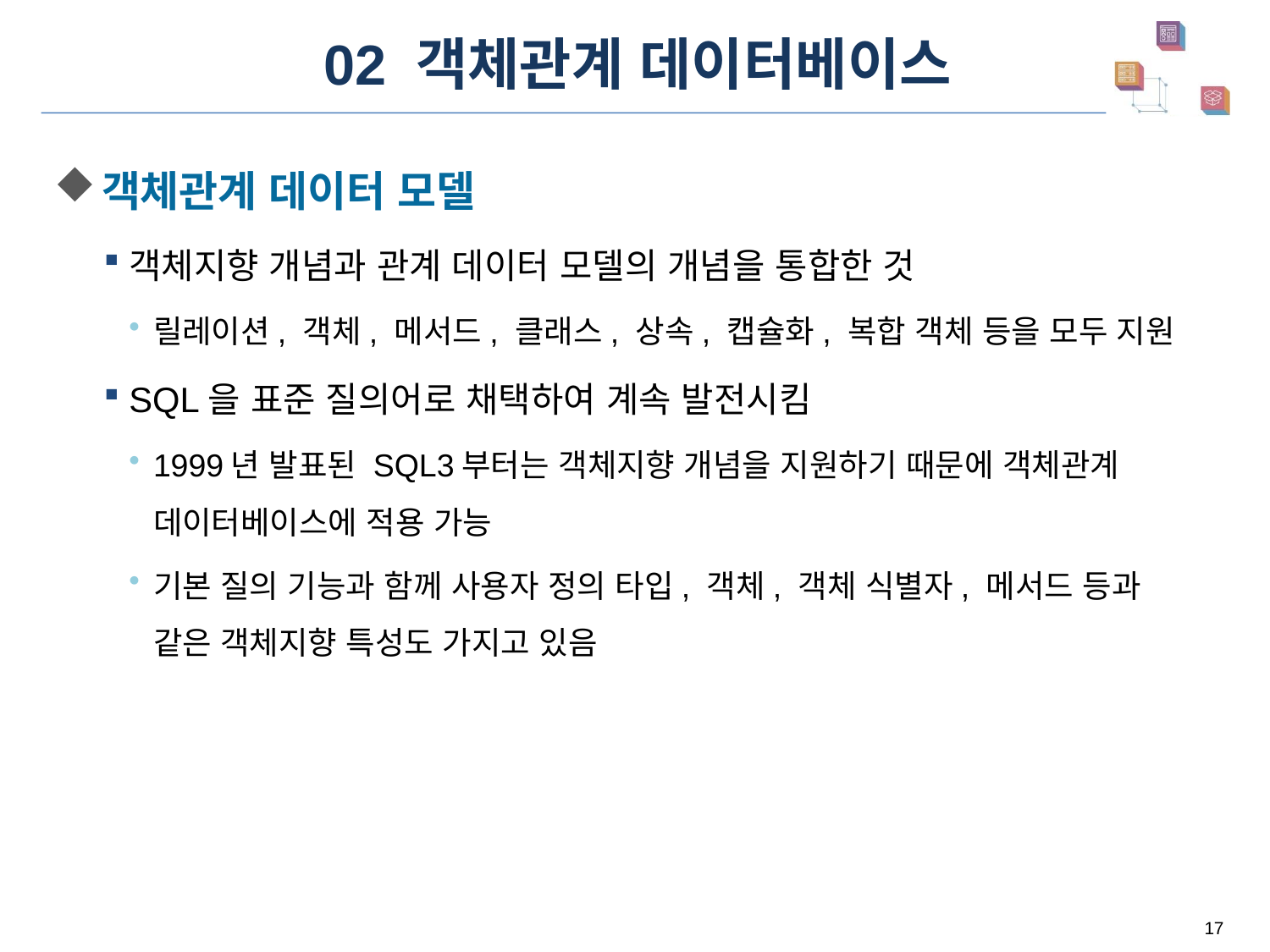

# 02 객체관계 데이터베이스
객체관계 데이터 모델
객체지향 개념과 관계 데이터 모델의 개념을 통합한 것
릴레이션, 객체, 메서드, 클래스, 상속, 캡슐화, 복합 객체 등을 모두 지원
SQL을 표준 질의어로 채택하여 계속 발전시킴
1999년 발표된 SQL3부터는 객체지향 개념을 지원하기 때문에 객체관계
데이터베이스에 적용 가능
기본 질의 기능과 함께 사용자 정의 타입, 객체, 객체 식별자, 메서드 등과
같은 객체지향 특성도 가지고 있음